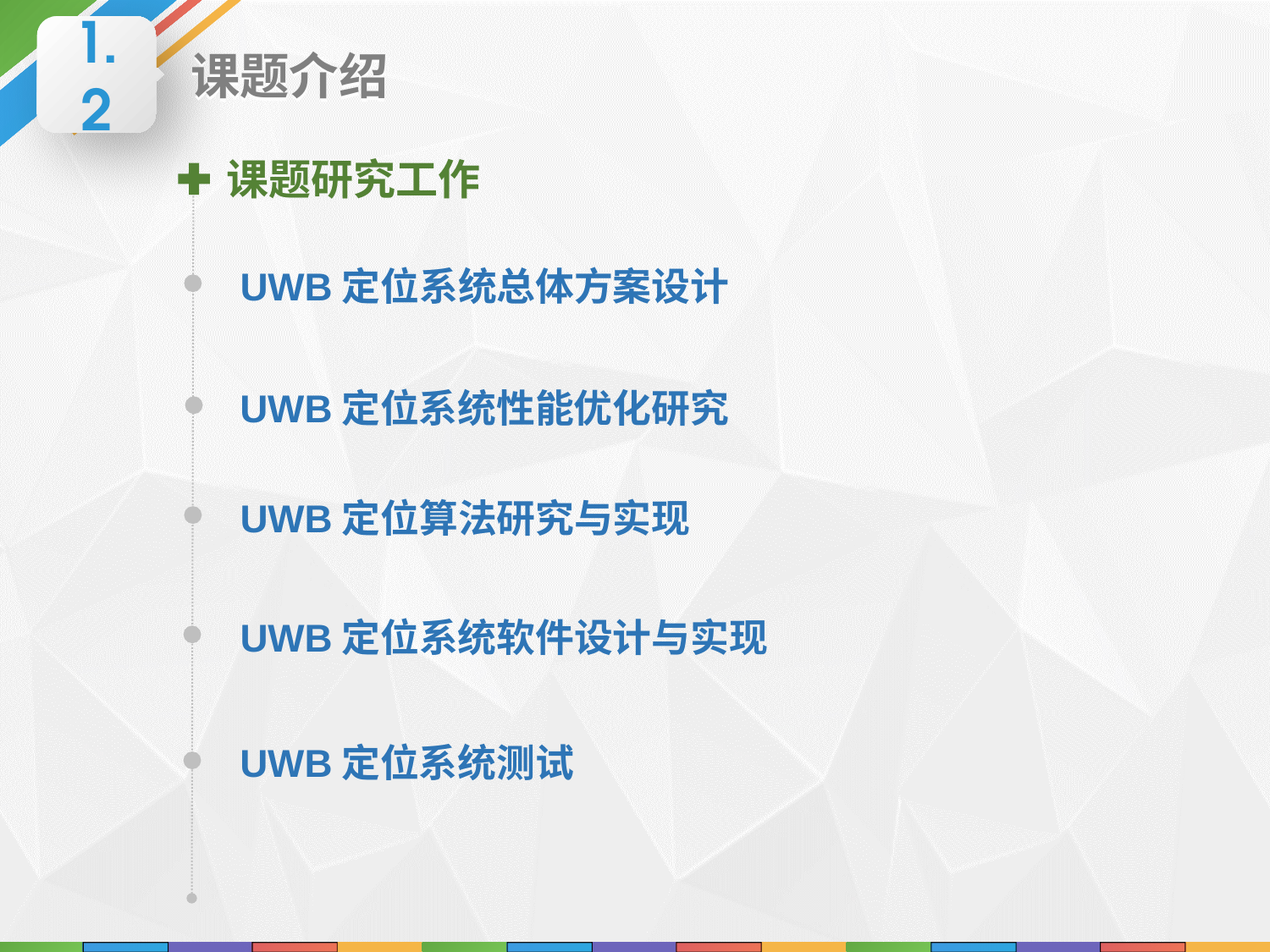

1.2
课题介绍
课题研究工作

UWB定位系统总体方案设计

UWB定位系统性能优化研究

UWB定位算法研究与实现

UWB定位系统软件设计与实现

UWB定位系统测试